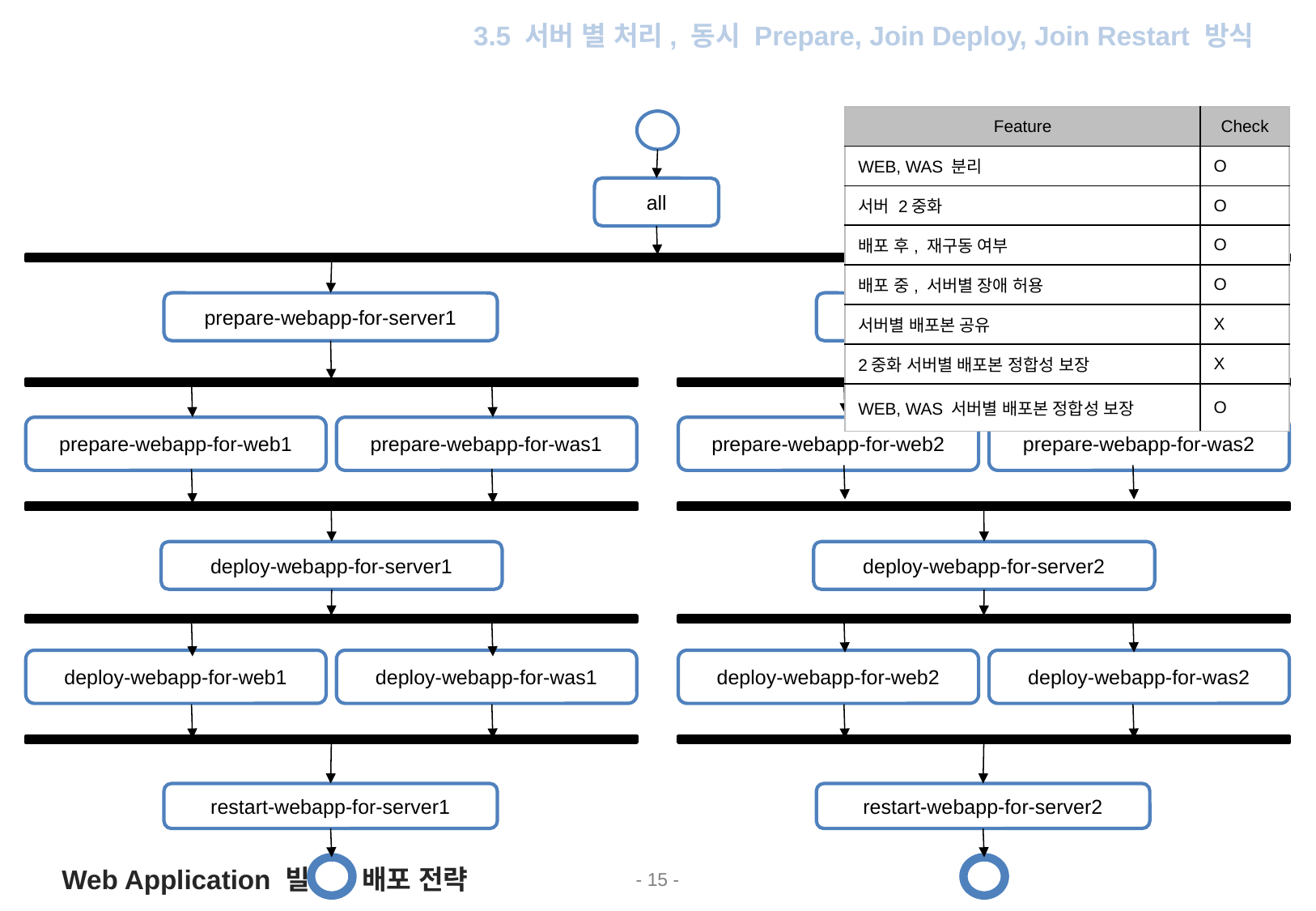

3. 자주 사용되는 패턴
3.5 서버 별 처리, 동시 Prepare, Join Deploy, Join Restart 방식
| Feature | Check |
| --- | --- |
| WEB, WAS 분리 | O |
| 서버 2중화 | O |
| 배포 후, 재구동 여부 | O |
| 배포 중, 서버별 장애 허용 | O |
| 서버별 배포본 공유 | X |
| 2중화 서버별 배포본 정합성 보장 | X |
| WEB, WAS 서버별 배포본 정합성 보장 | O |

all

prepare-webapp-for-server1
prepare-webapp-for-server2

prepare-webapp-for-web2
prepare-webapp-for-web1
prepare-webapp-for-was1
prepare-webapp-for-was2

deploy-webapp-for-server1
deploy-webapp-for-server2

deploy-webapp-for-web2
deploy-webapp-for-web1
deploy-webapp-for-was1
deploy-webapp-for-was2

restart-webapp-for-server1
restart-webapp-for-server2